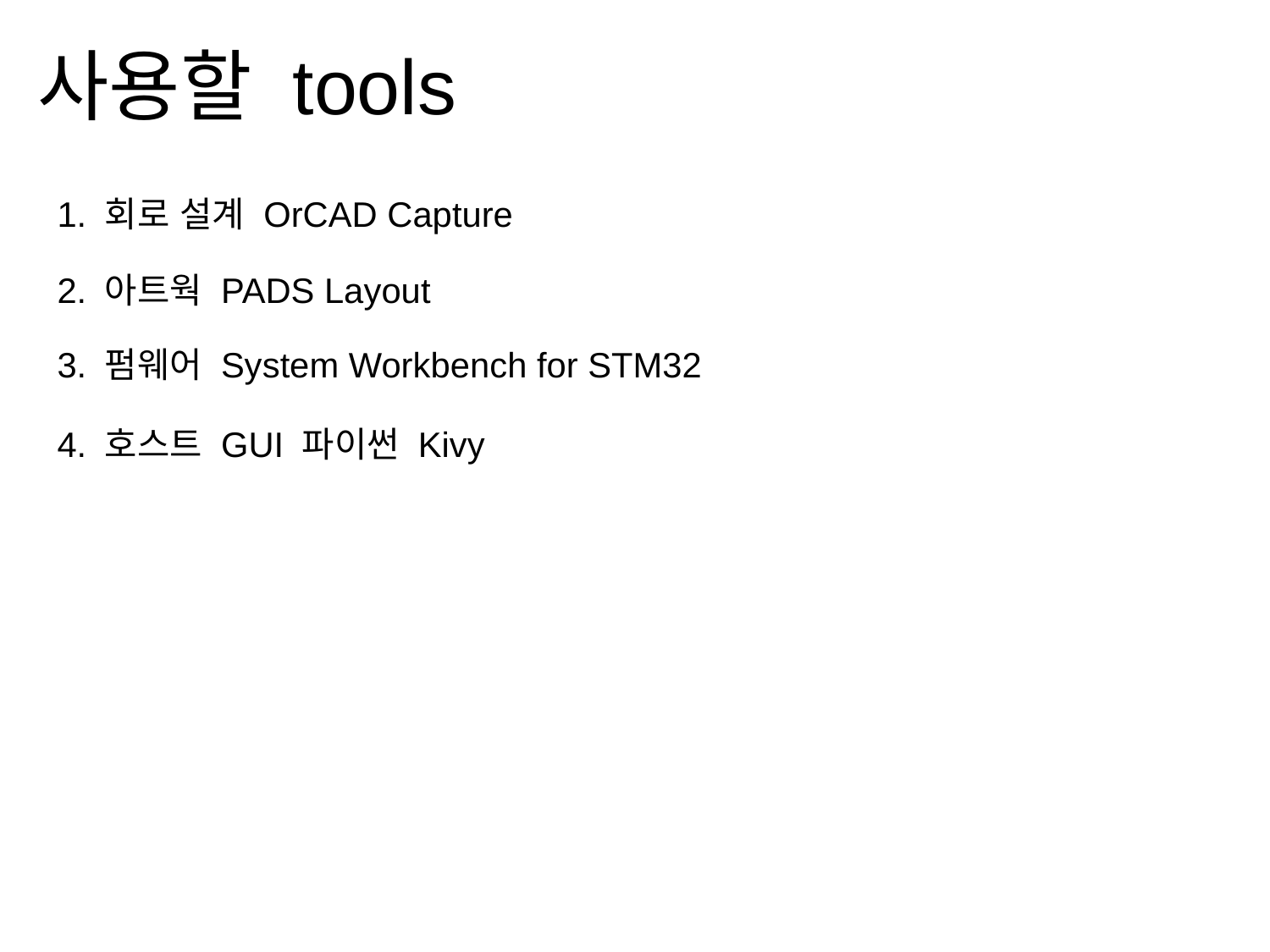

# 사용할 tools
 1. 회로 설계 OrCAD Capture
 2. 아트웍 PADS Layout
 3. 펌웨어 System Workbench for STM32
 4. 호스트 GUI 파이썬 Kivy